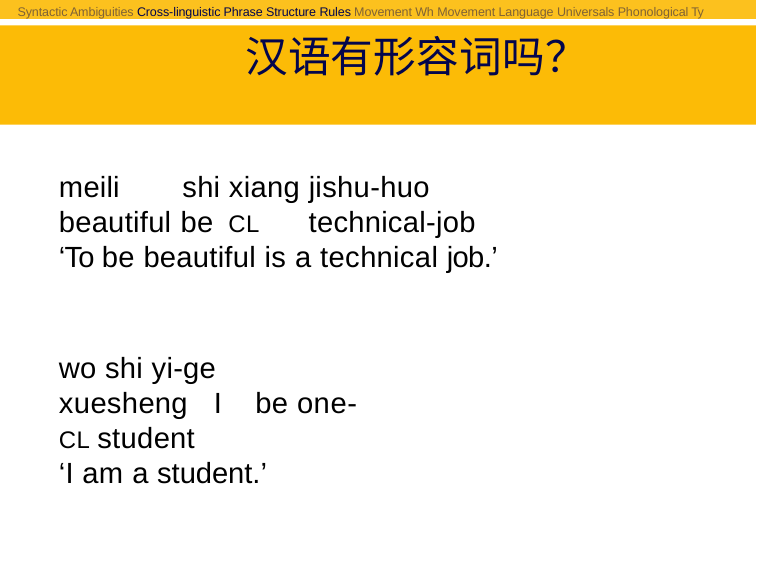

Syntactic Ambiguities Cross-linguistic Phrase Structure Rules Movement Wh Movement Language Universals Phonological Ty
# 汉语有形容词吗？
meili	shi xiang jishu-huo  beautiful be CL	technical-job  ‘To be beautiful is a technical job.’

wo shi yi-ge	xuesheng   I	be one-CL student
‘I am a student.’